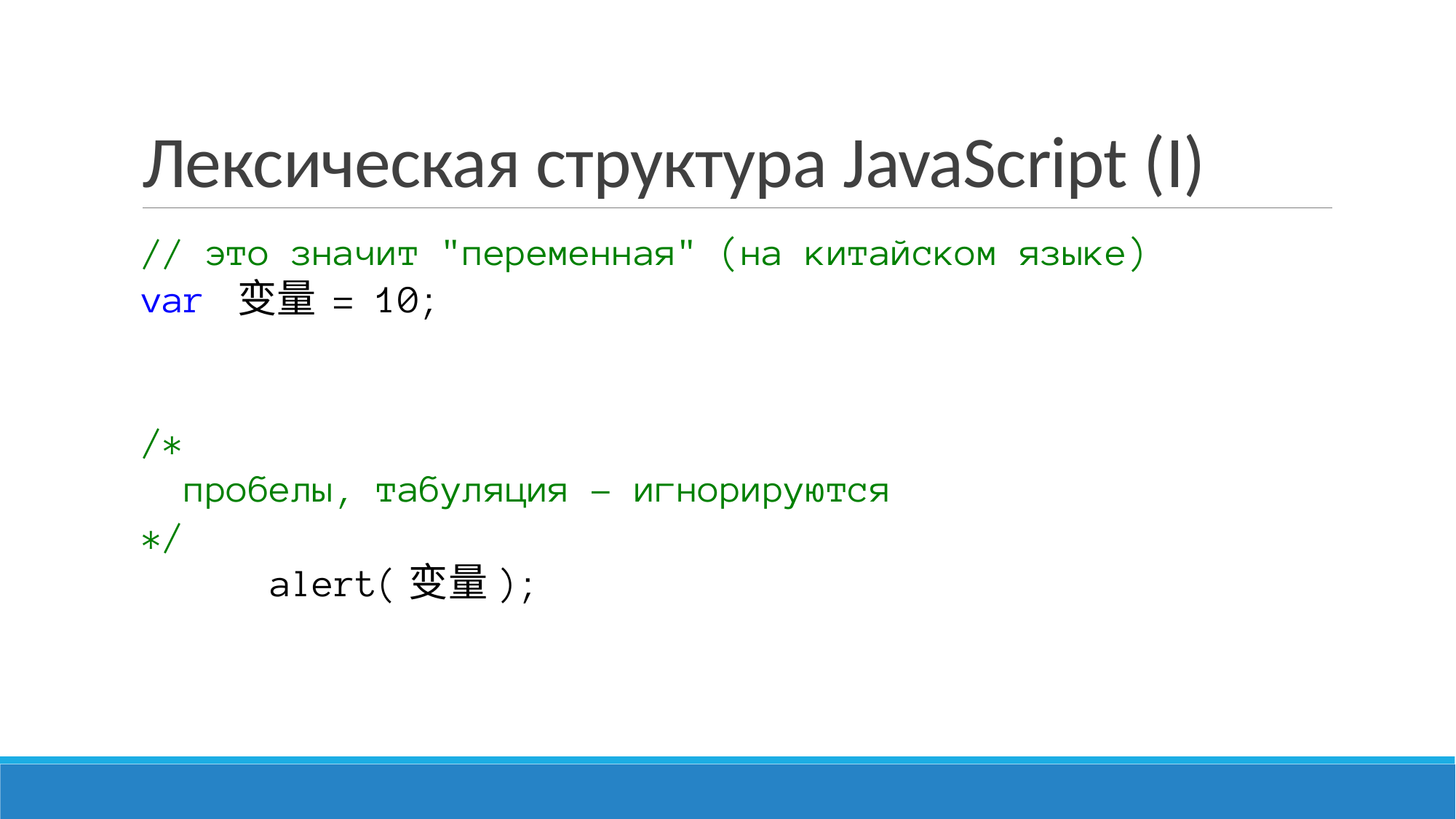

# Лексическая структура JavaScript (I)
// это значит "переменная" (на китайском языке)
var 变量 = 10;

/*
  пробелы, табуляция - игнорируются
*/
      alert(变量);